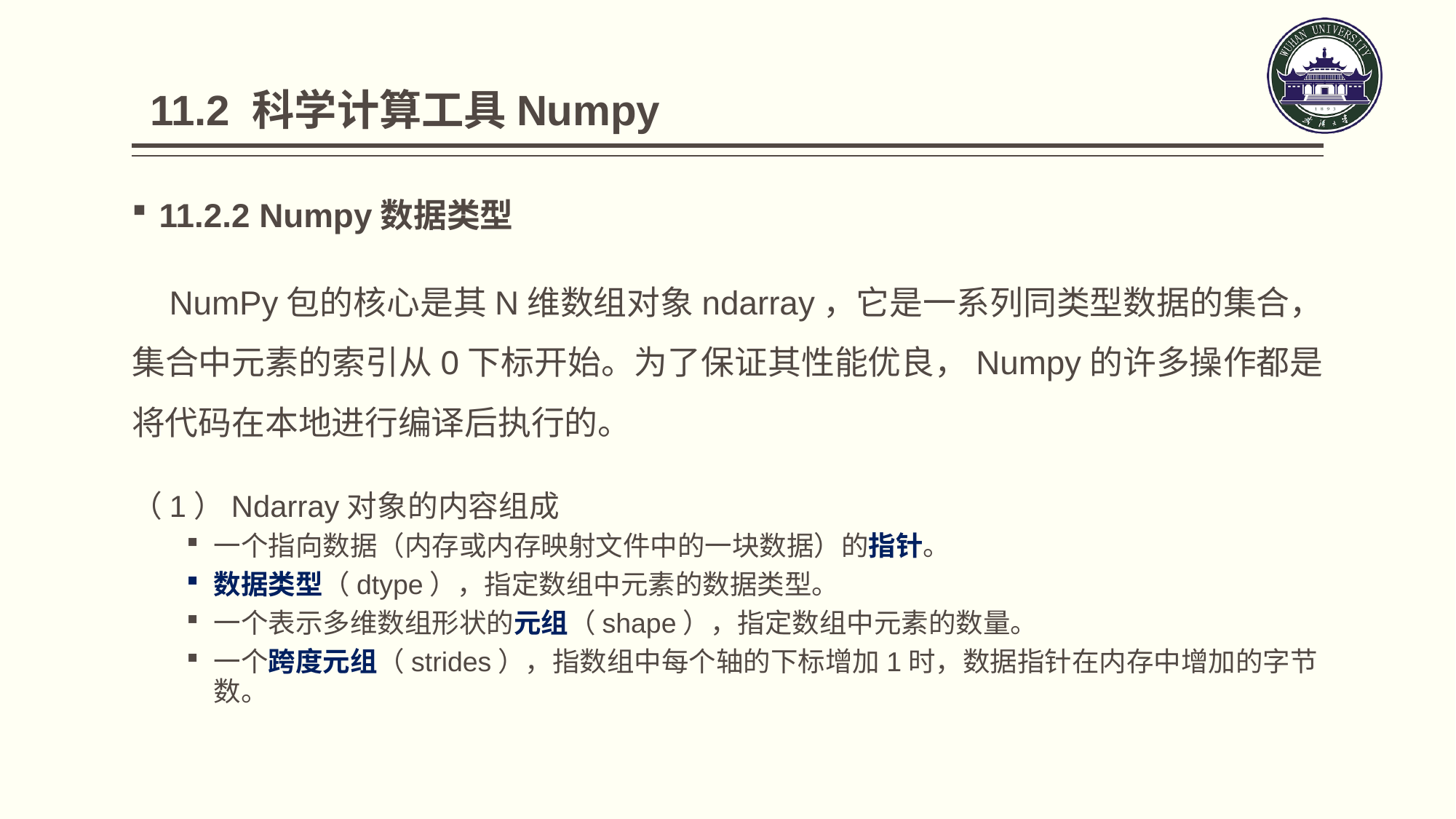

11.2 科学计算工具Numpy
11.2.2 Numpy数据类型
    NumPy包的核心是其N维数组对象ndarray，它是一系列同类型数据的集合，集合中元素的索引从0下标开始。为了保证其性能优良，Numpy的许多操作都是将代码在本地进行编译后执行的。
（1）Ndarray对象的内容组成
一个指向数据（内存或内存映射文件中的一块数据）的指针。
数据类型（dtype），指定数组中元素的数据类型。
一个表示多维数组形状的元组（shape），指定数组中元素的数量。
一个跨度元组（strides），指数组中每个轴的下标增加1时，数据指针在内存中增加的字节数。